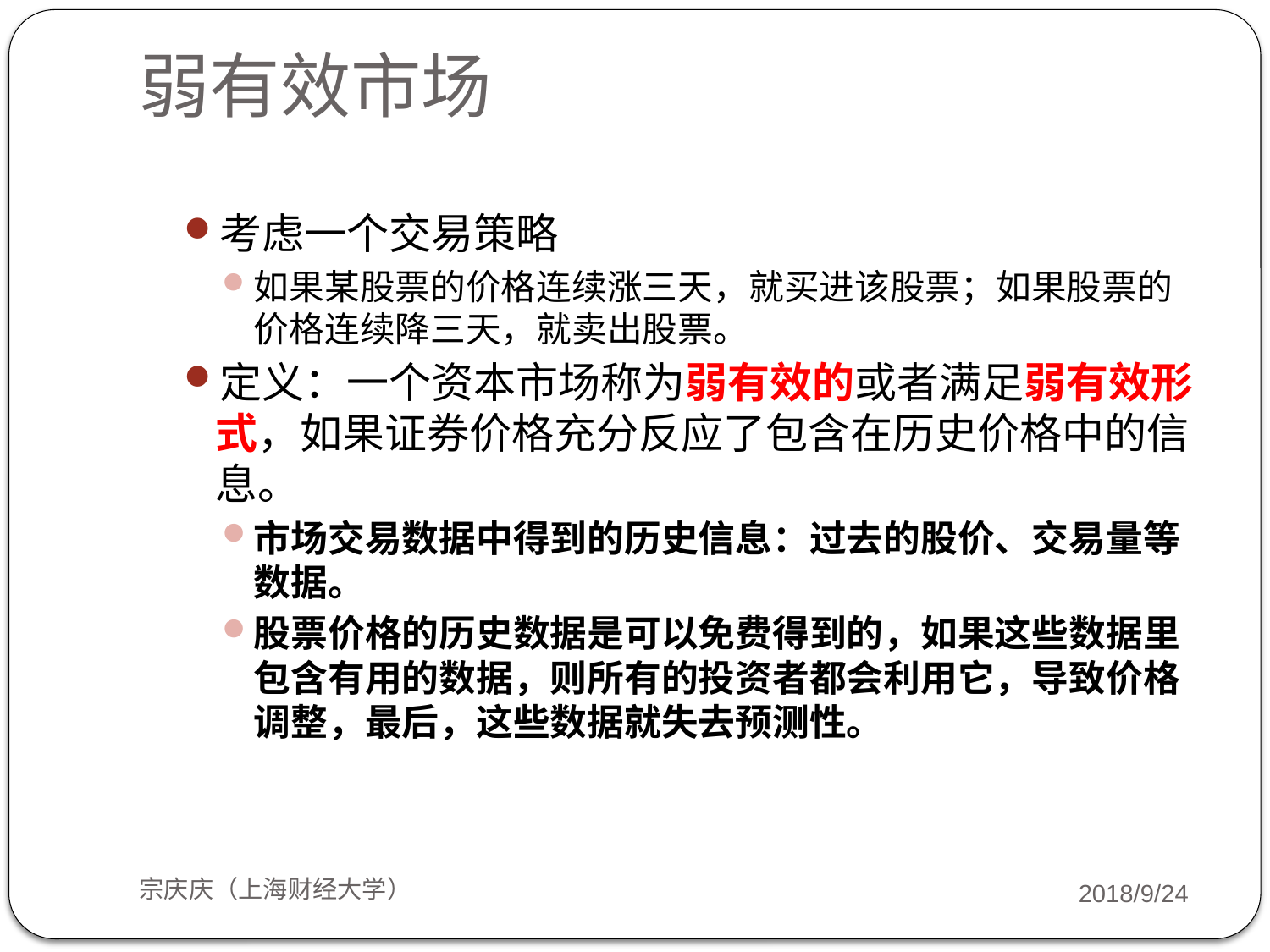

# 弱有效市场
考虑一个交易策略
如果某股票的价格连续涨三天，就买进该股票；如果股票的价格连续降三天，就卖出股票。
定义：一个资本市场称为弱有效的或者满足弱有效形式，如果证券价格充分反应了包含在历史价格中的信息。
市场交易数据中得到的历史信息：过去的股价、交易量等数据。
股票价格的历史数据是可以免费得到的，如果这些数据里包含有用的数据，则所有的投资者都会利用它，导致价格调整，最后，这些数据就失去预测性。

宗庆庆（上海财经大学）
2018/9/24